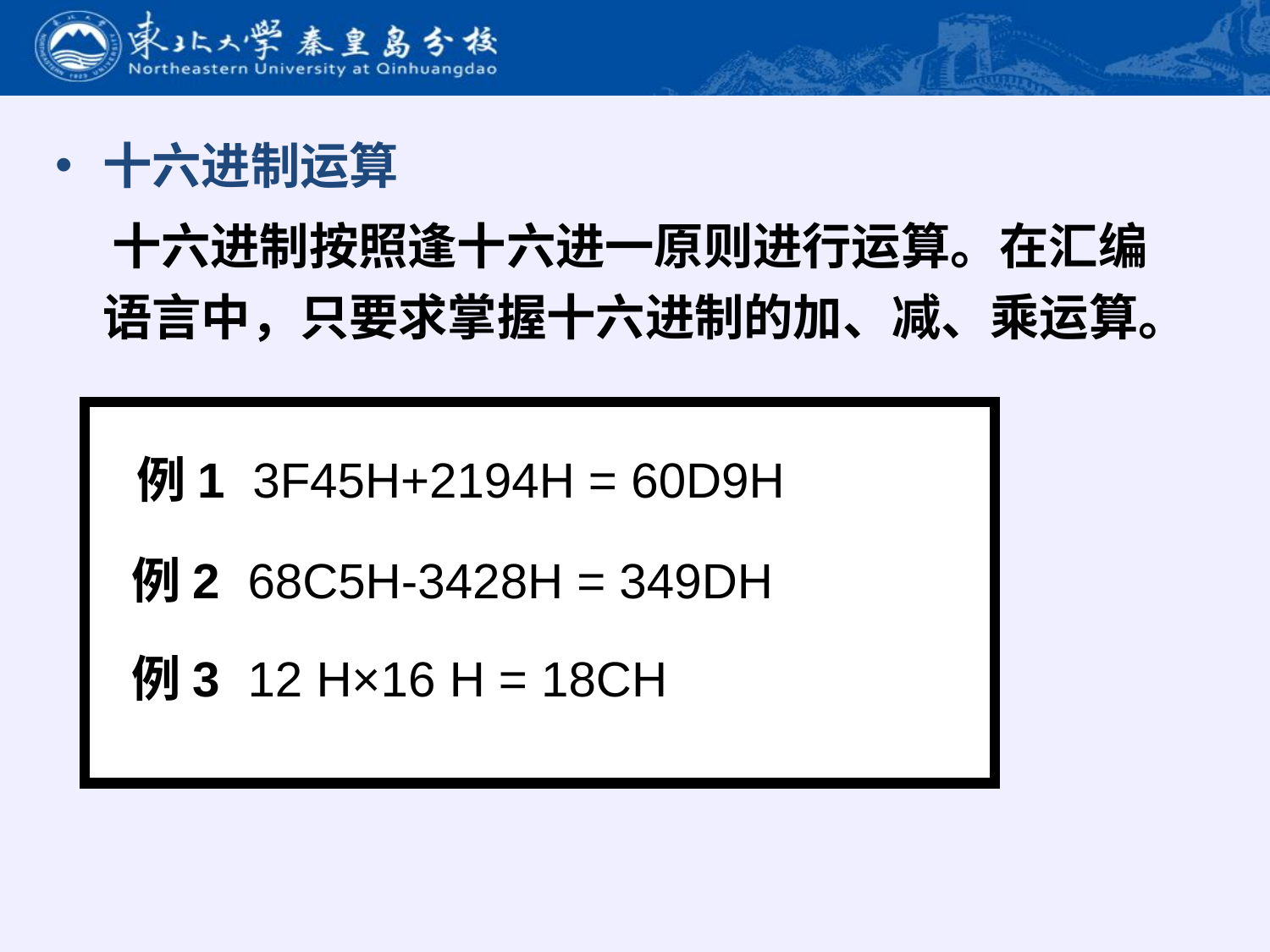

十六进制运算
    十六进制按照逢十六进一原则进行运算。在汇编语言中，只要求掌握十六进制的加、减、乘运算。

  例1  3F45H+2194H = 60D9H
  例2  68C5H-3428H = 349DH
  例3  12 H×16 H = 18CH